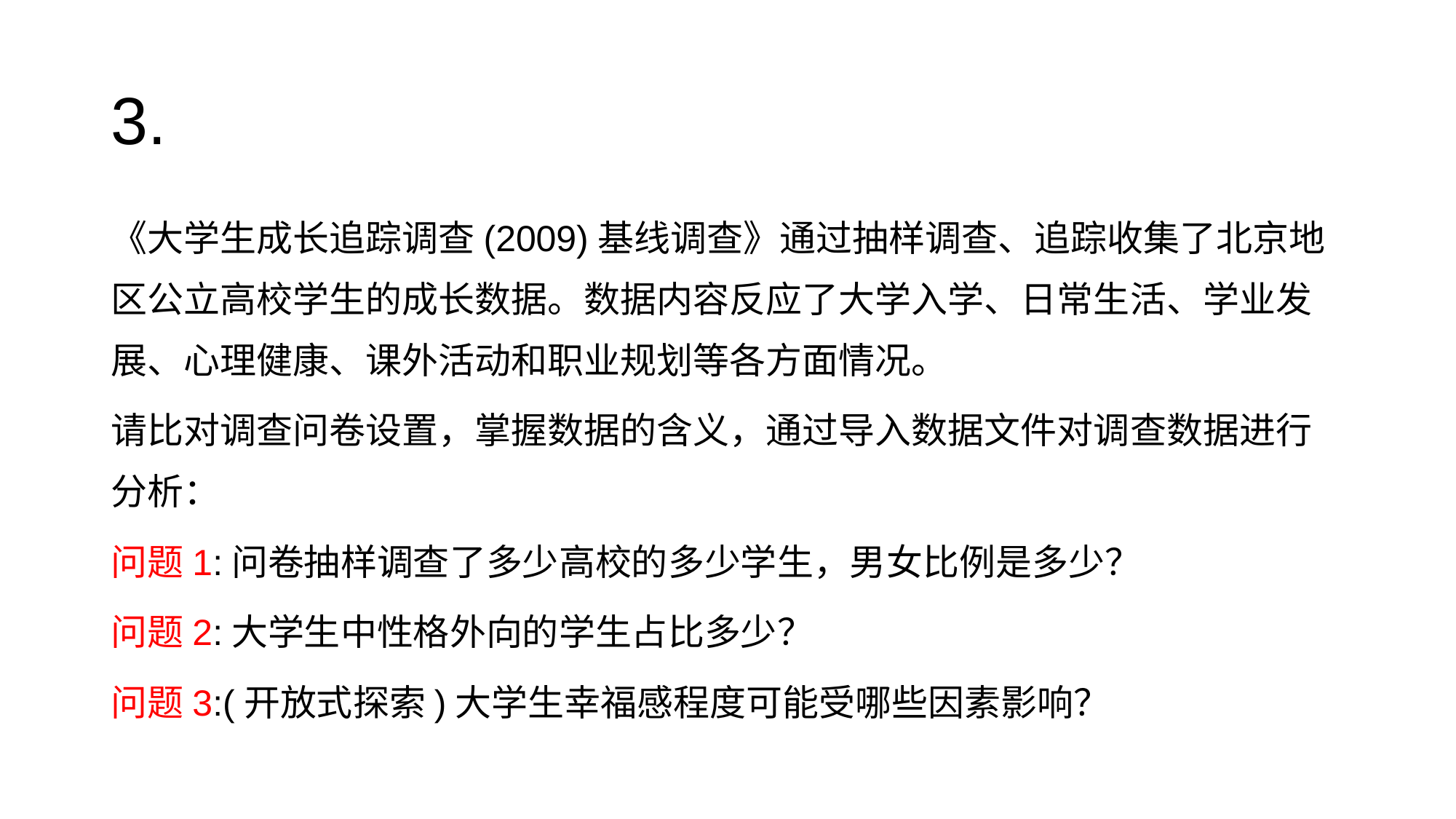

# 3.
《大学生成长追踪调查(2009)基线调查》通过抽样调查、追踪收集了北京地区公立高校学生的成长数据。数据内容反应了大学入学、日常生活、学业发展、心理健康、课外活动和职业规划等各方面情况。
请比对调查问卷设置，掌握数据的含义，通过导入数据文件对调查数据进行分析：
问题1:问卷抽样调查了多少高校的多少学生，男女比例是多少？
问题2:大学生中性格外向的学生占比多少？
问题3:(开放式探索)大学生幸福感程度可能受哪些因素影响？